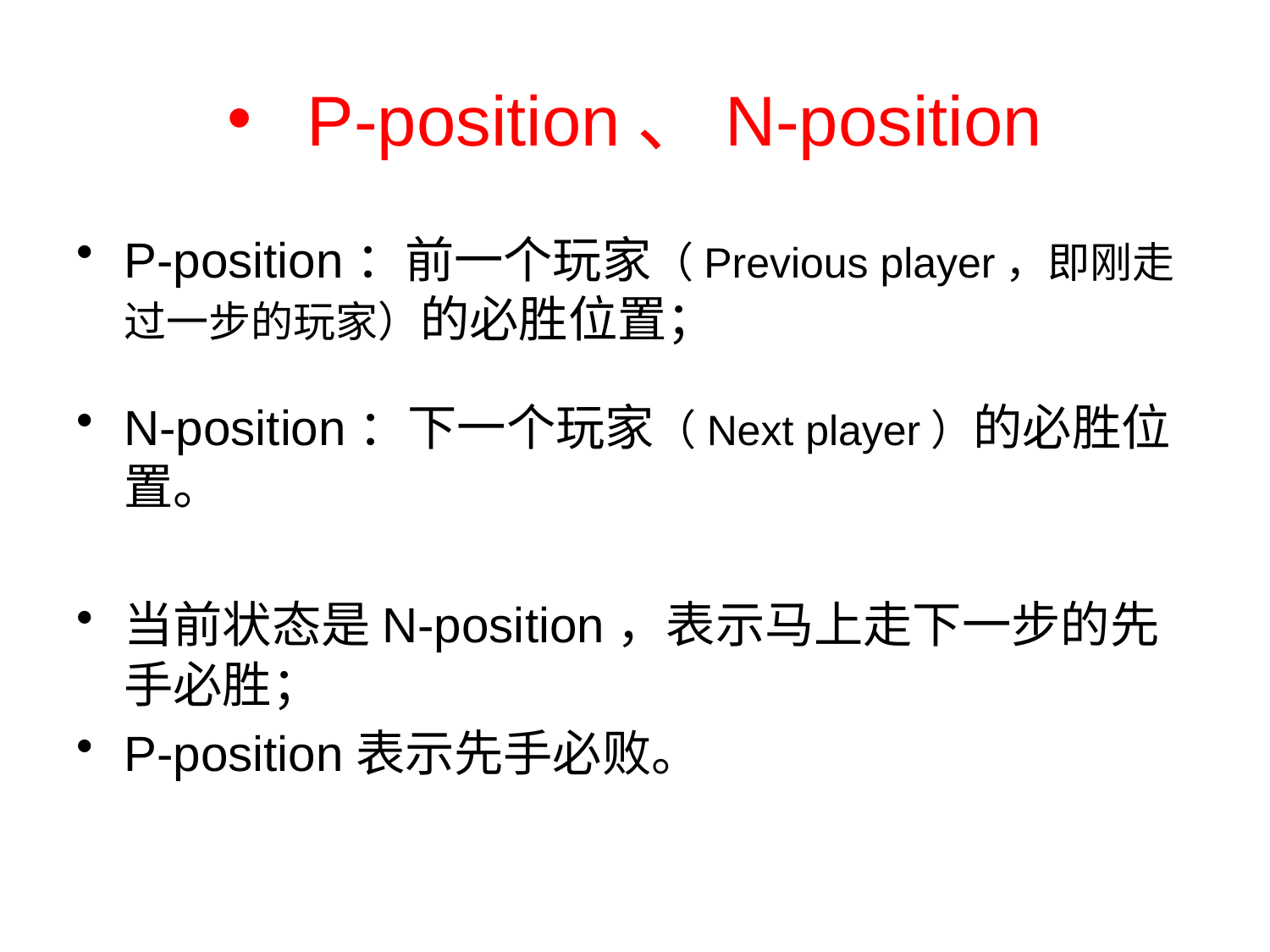

# P-position、N-position
P-position：前一个玩家（Previous player，即刚走过一步的玩家）的必胜位置；

N-position：下一个玩家（Next player）的必胜位置。

当前状态是N-position，表示马上走下一步的先手必胜；
P-position表示先手必败。